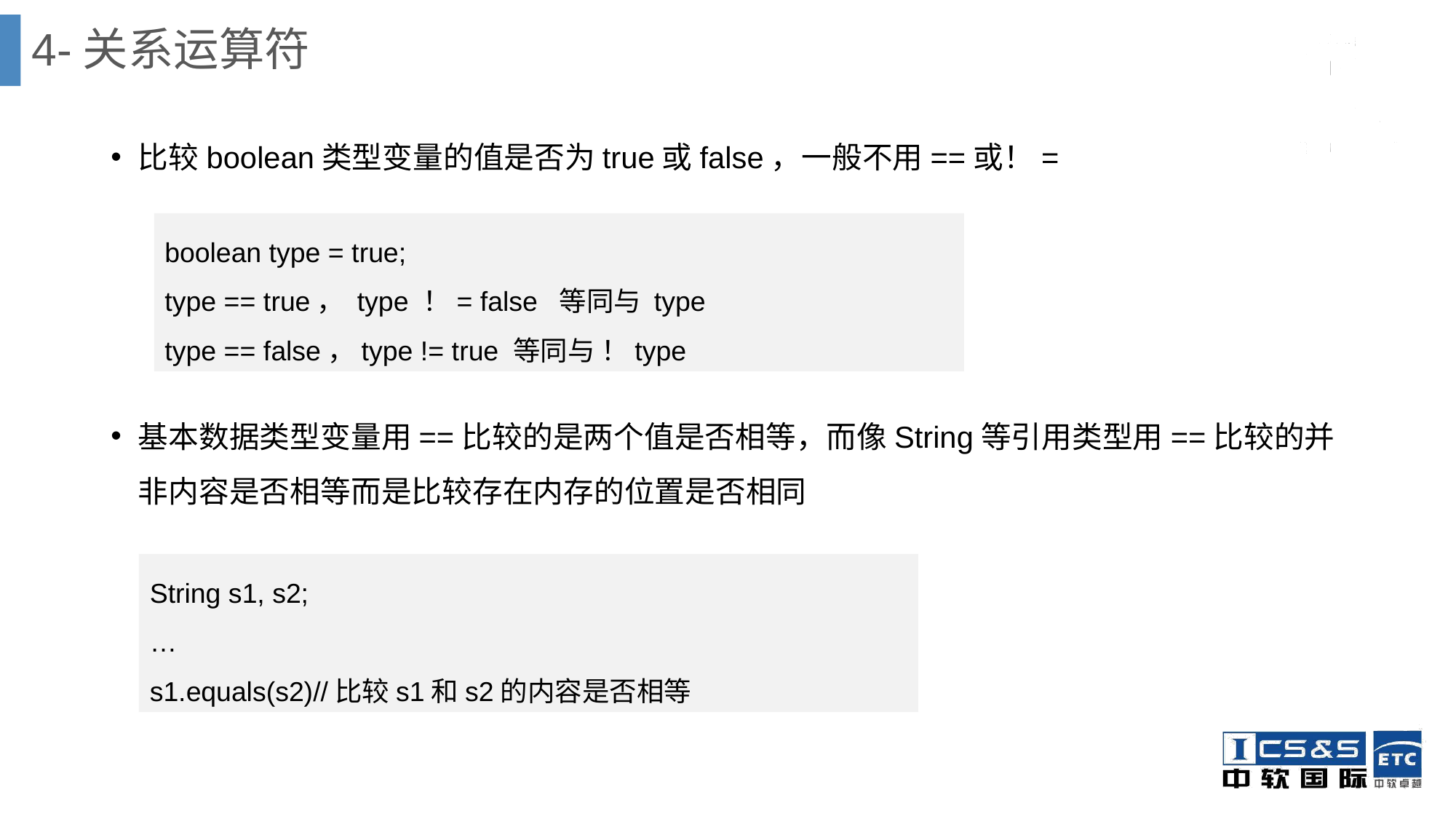

# 4-关系运算符
比较boolean类型变量的值是否为true或false，一般不用==或！=

基本数据类型变量用==比较的是两个值是否相等，而像String等引用类型用==比较的并非内容是否相等而是比较存在内存的位置是否相同

boolean type = true;
type == true， type ！= false  等同与 type
type == false，type != true 等同与 ！type
String s1, s2;
…
s1.equals(s2)//比较s1和s2的内容是否相等